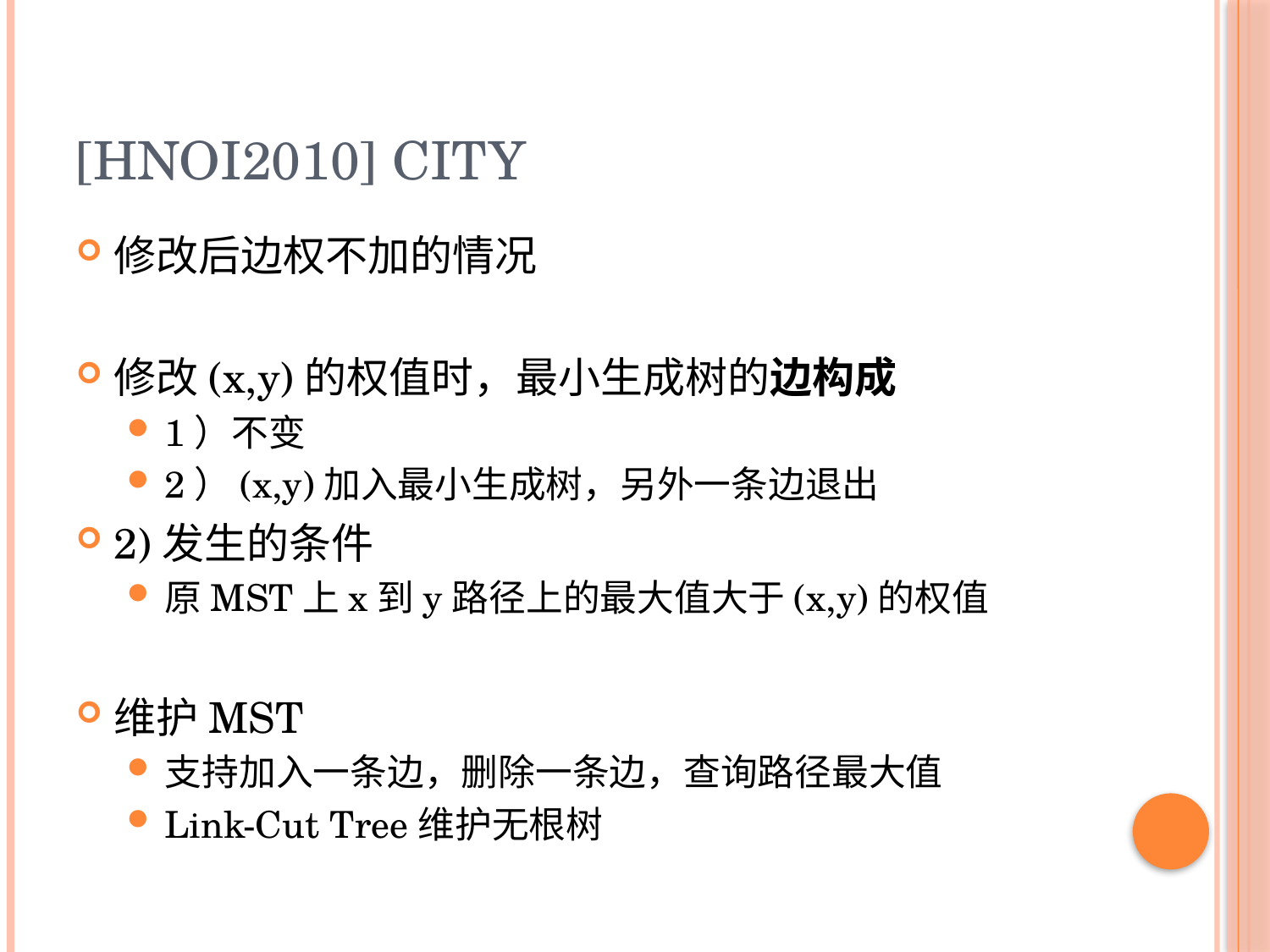

# [HNOI2010] City
修改后边权不加的情况

修改(x,y)的权值时，最小生成树的边构成
1）不变
2）(x,y)加入最小生成树，另外一条边退出
2)发生的条件
原MST上x到y路径上的最大值大于(x,y)的权值

维护MST
支持加入一条边，删除一条边，查询路径最大值
Link-Cut Tree维护无根树